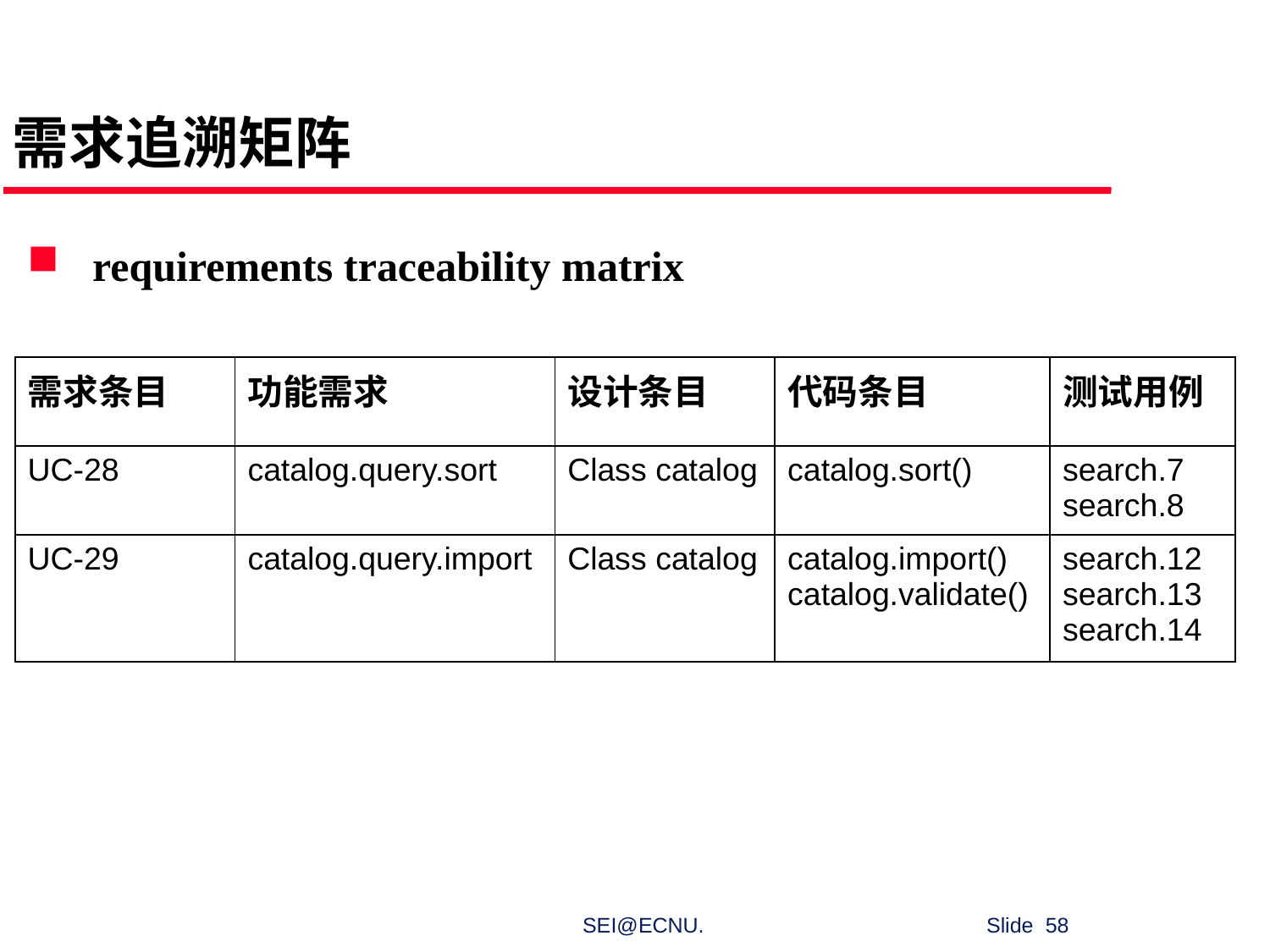

需求追溯矩阵
requirements traceability matrix
| 需求条目 | 功能需求 | 设计条目 | 代码条目 | 测试用例 |
| --- | --- | --- | --- | --- |
| UC-28 | catalog.query.sort | Class catalog | catalog.sort() | search.7 search.8 |
| UC-29 | catalog.query.import | Class catalog | catalog.import() catalog.validate() | search.12 search.13 search.14 |